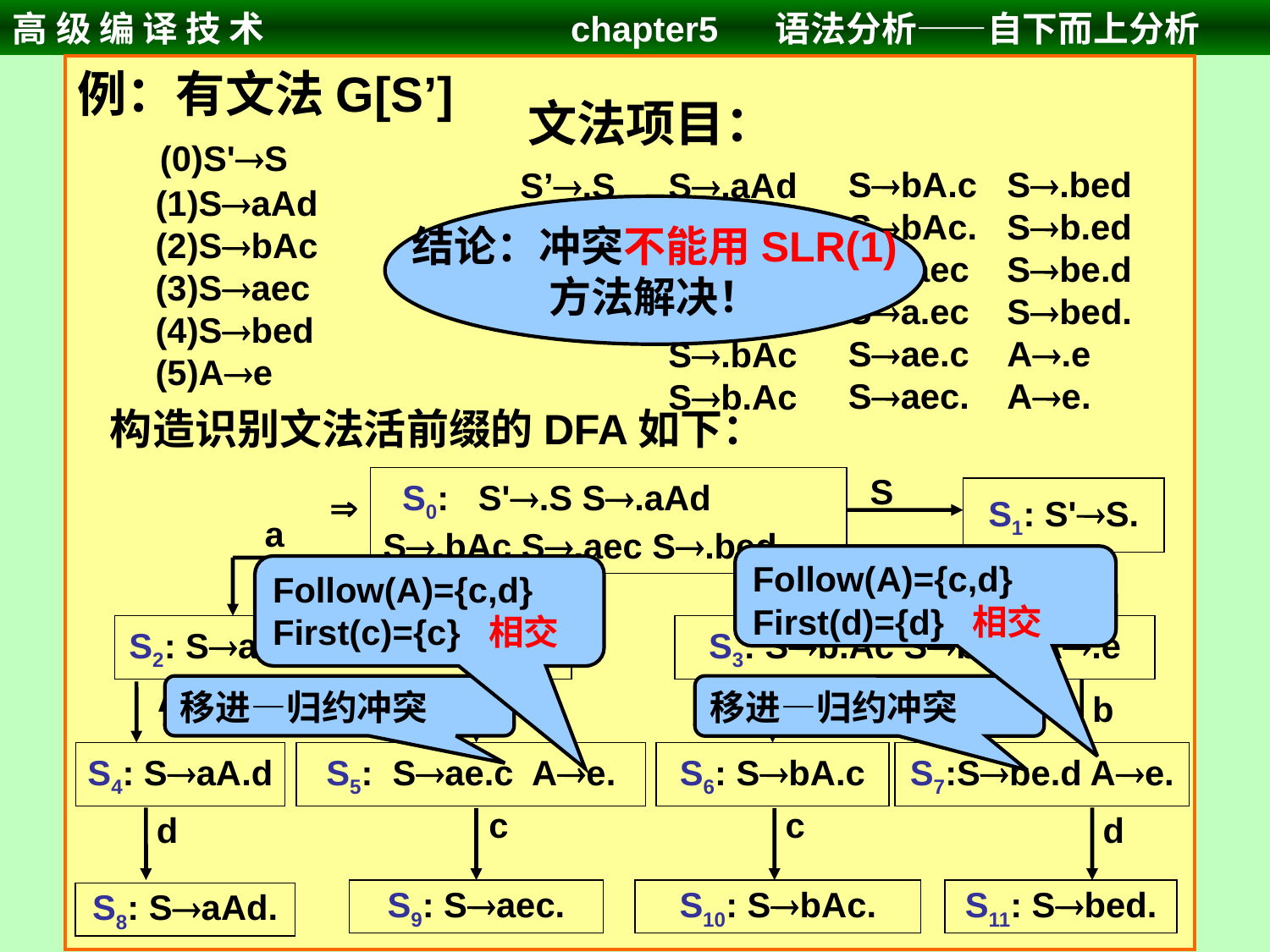

例：有文法G[S’]
      (0)S'→S
        (1)S→aAd
        (2)S→bAc
        (3)S→aec
        (4)S→bed
        (5)A→e

文法项目：
S→bA.c
S→bAc.
S→.aec
S→a.ec
S→ae.c
S→aec.
S→.bed
S→b.ed
S→be.d
S→bed.
A→.e
A→e.
S’→.S
S’→S.
S→.aAd
S→a.Ad
S→aA.d
S→aAd.
S→.bAc
S→b.Ac
结论：冲突不能用SLR(1)
方法解决！
构造识别文法活前缀的DFA如下：
S

  S0:   S'→.S S→.aAd
S→.bAc S→.aec S→.bed
⇒
S1: S'→S.
a

b
S2: S→a.Ad  S→a.ec  A→.e
S3: S→b.Ac S→b.ed A→.e
A

e

A

b
S4: S→aA.d
S5:  S→ae.c  A→e.
S6: S→bA.c
S7:S→be.d A→e.
c

c

d

d

S9: S→aec.
S10: S→bAc.
S11: S→bed.
S8: S→aAd.
Follow(A)={c,d}
First(d)={d}  相交
Follow(A)={c,d}
First(c)={c}  相交
移进—归约冲突
移进—归约冲突